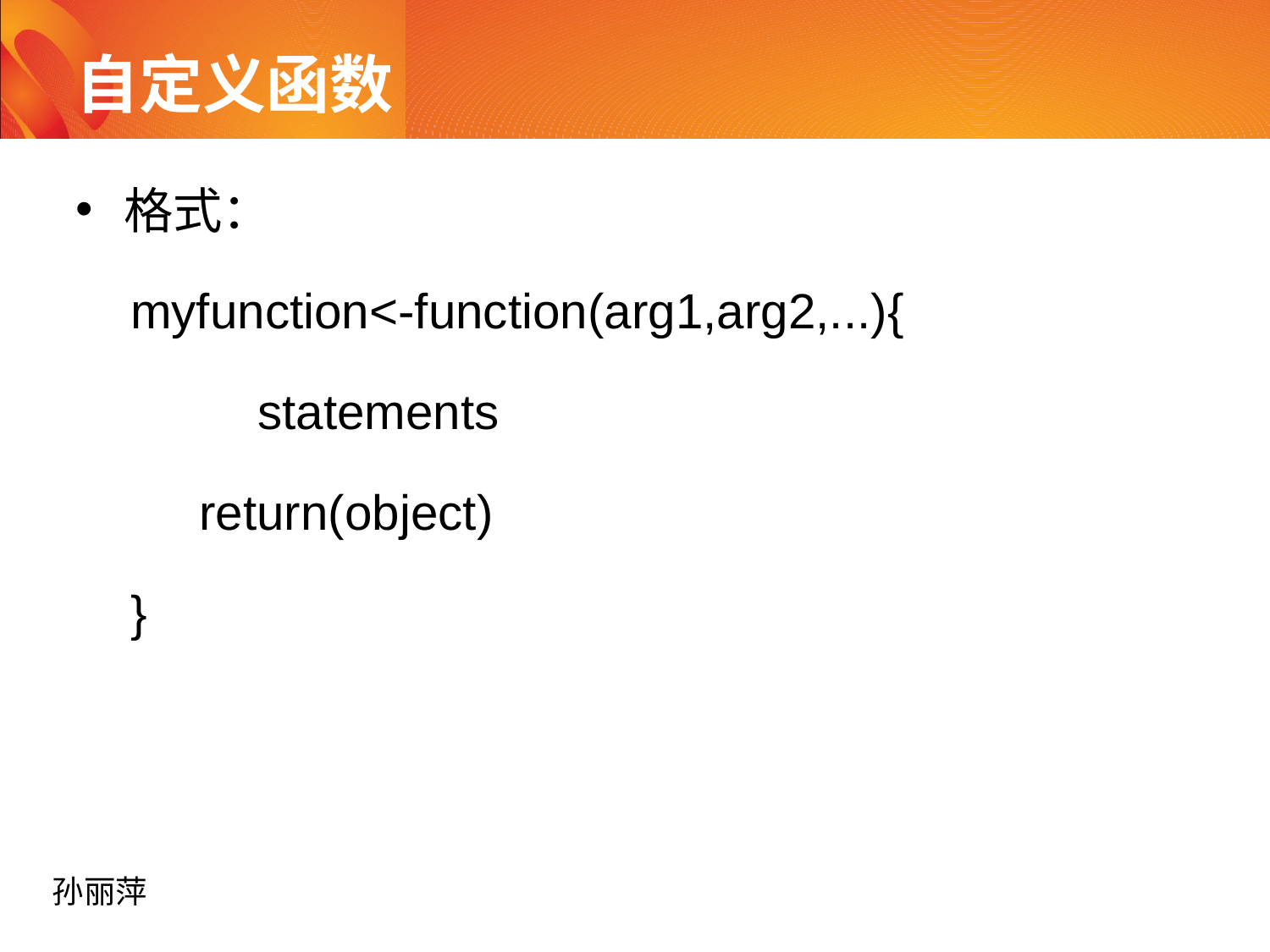

# 自定义函数
格式：
myfunction<-function(arg1,arg2,...){
	statements
     return(object)
}